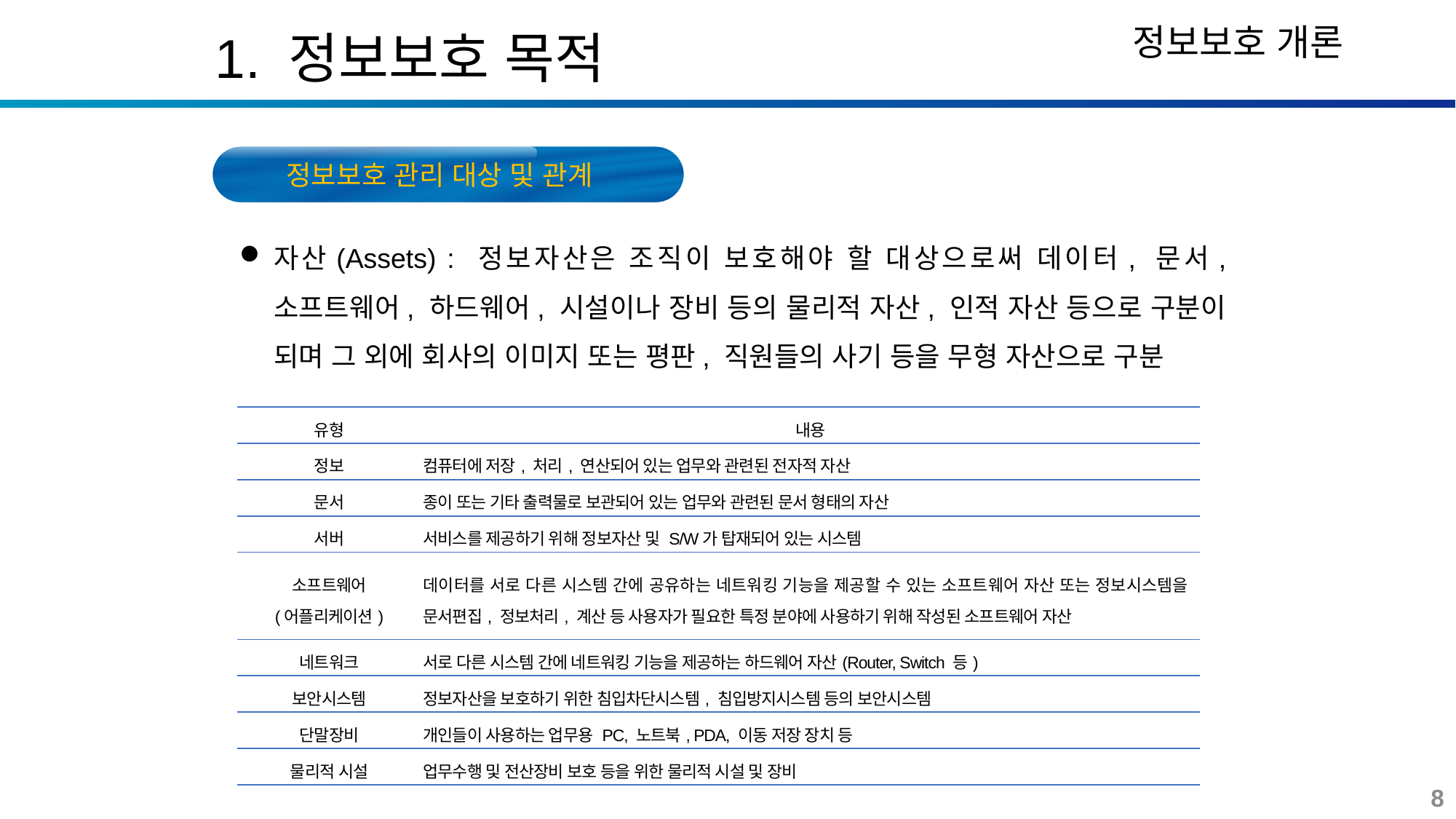

1. 정보보호 목적
정보보호 관리 대상 및 관계

자산(Assets) : 정보자산은 조직이 보호해야 할 대상으로써 데이터, 문서, 소프트웨어, 하드웨어, 시설이나 장비 등의 물리적 자산, 인적 자산 등으로 구분이 되며 그 외에 회사의 이미지 또는 평판, 직원들의 사기 등을 무형 자산으로 구분

| 유형 | 내용 |
| --- | --- |
| 정보 | 컴퓨터에 저장, 처리, 연산되어 있는 업무와 관련된 전자적 자산 |
| 문서 | 종이 또는 기타 출력물로 보관되어 있는 업무와 관련된 문서 형태의 자산 |
| 서버 | 서비스를 제공하기 위해 정보자산 및 S/W가 탑재되어 있는 시스템 |
| 소프트웨어 (어플리케이션) | 데이터를 서로 다른 시스템 간에 공유하는 네트워킹 기능을 제공할 수 있는 소프트웨어 자산 또는 정보시스템을 문서편집, 정보처리, 계산 등 사용자가 필요한 특정 분야에 사용하기 위해 작성된 소프트웨어 자산 |
| 네트워크 | 서로 다른 시스템 간에 네트워킹 기능을 제공하는 하드웨어 자산(Router, Switch 등) |
| 보안시스템 | 정보자산을 보호하기 위한 침입차단시스템, 침입방지시스템 등의 보안시스템 |
| 단말장비 | 개인들이 사용하는 업무용 PC, 노트북, PDA, 이동 저장 장치 등 |
| 물리적 시설 | 업무수행 및 전산장비 보호 등을 위한 물리적 시설 및 장비 |

8